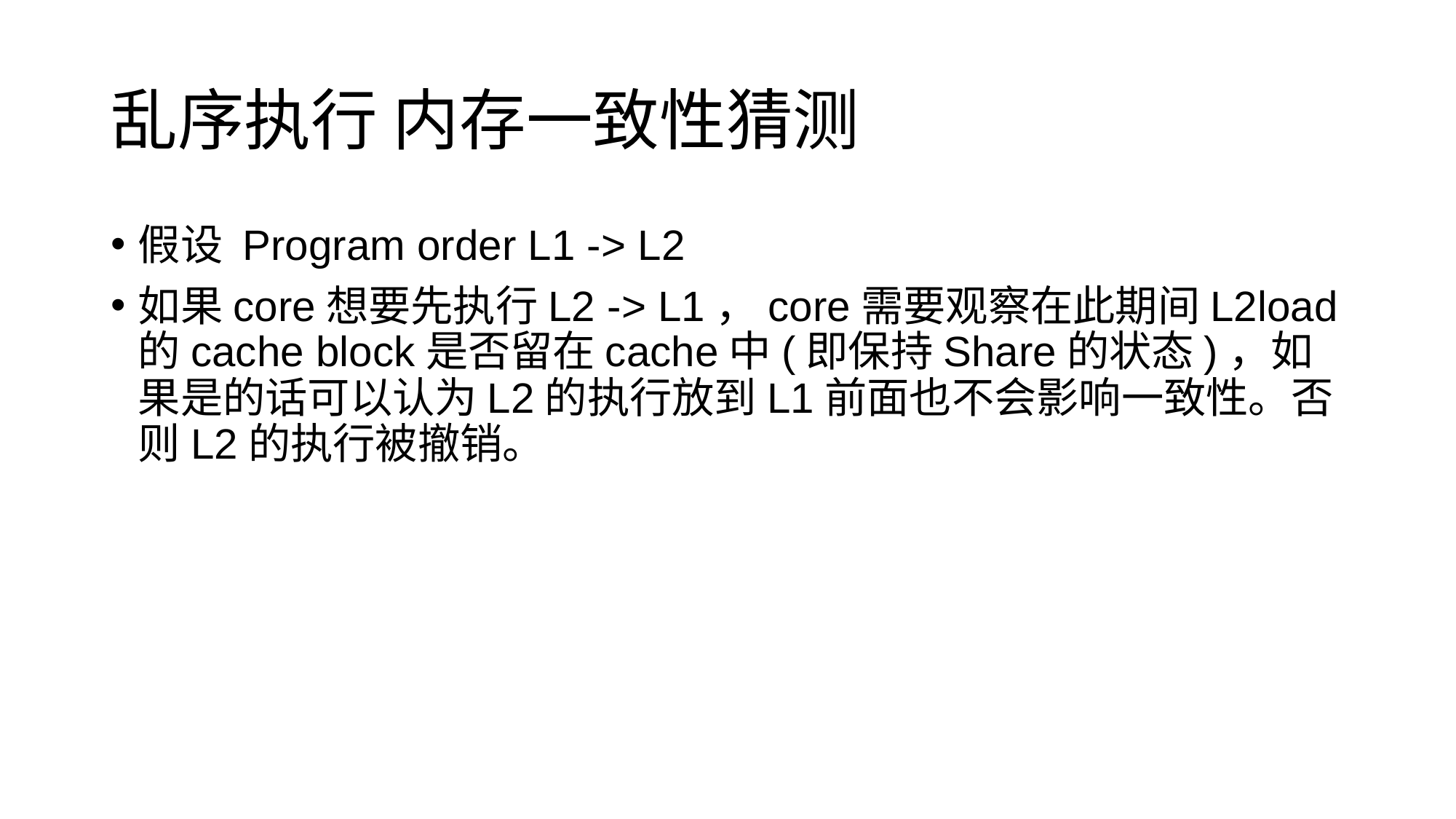

# 乱序执行 内存一致性猜测
假设 Program order L1 -> L2
如果core想要先执行L2 -> L1，core需要观察在此期间L2load的cache block是否留在cache中(即保持Share的状态)，如果是的话可以认为L2的执行放到L1前面也不会影响一致性。否则L2的执行被撤销。